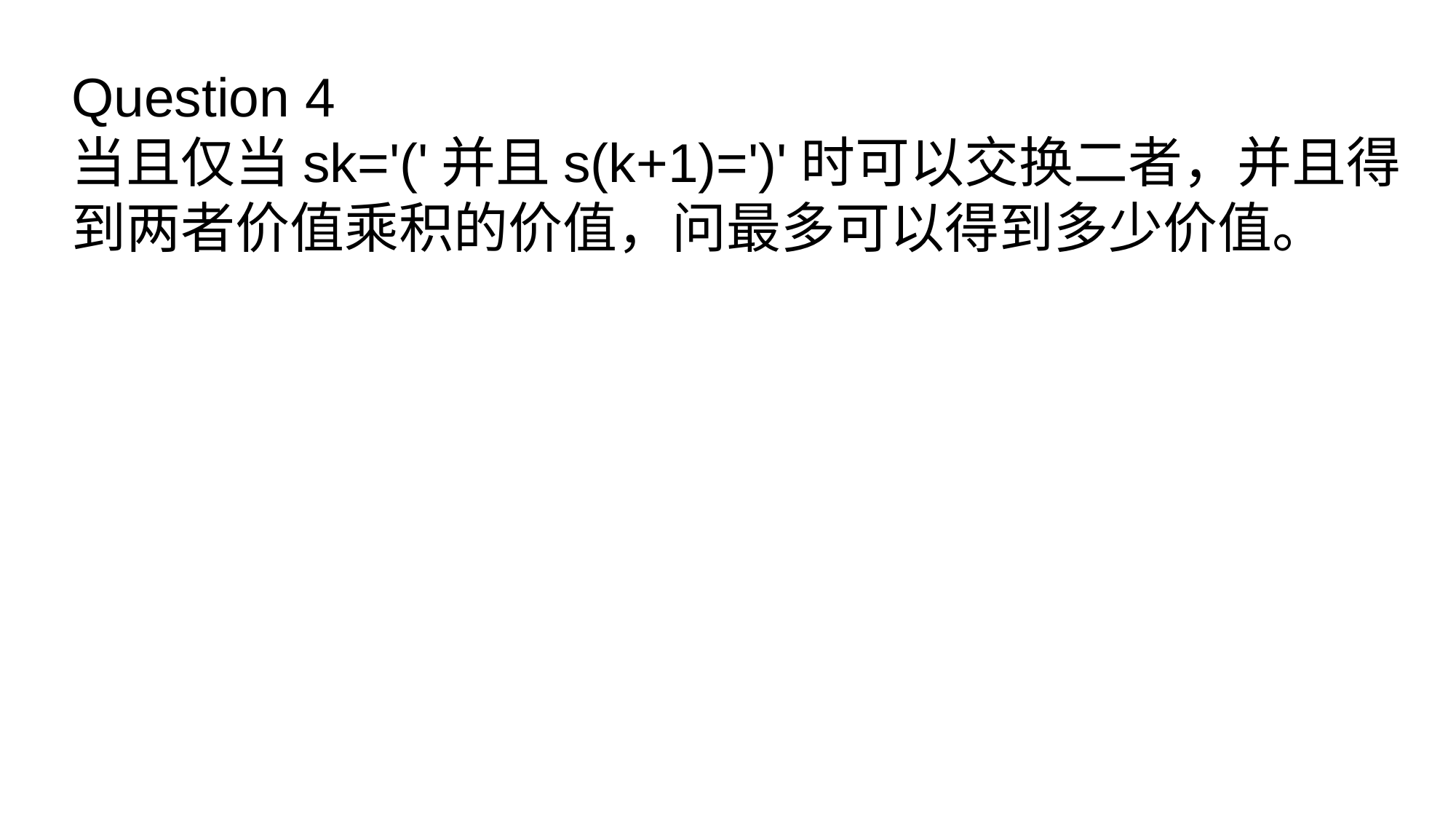

Question 4
当且仅当sk='('并且s(k+1)=')'时可以交换二者，并且得到两者价值乘积的价值，问最多可以得到多少价值。